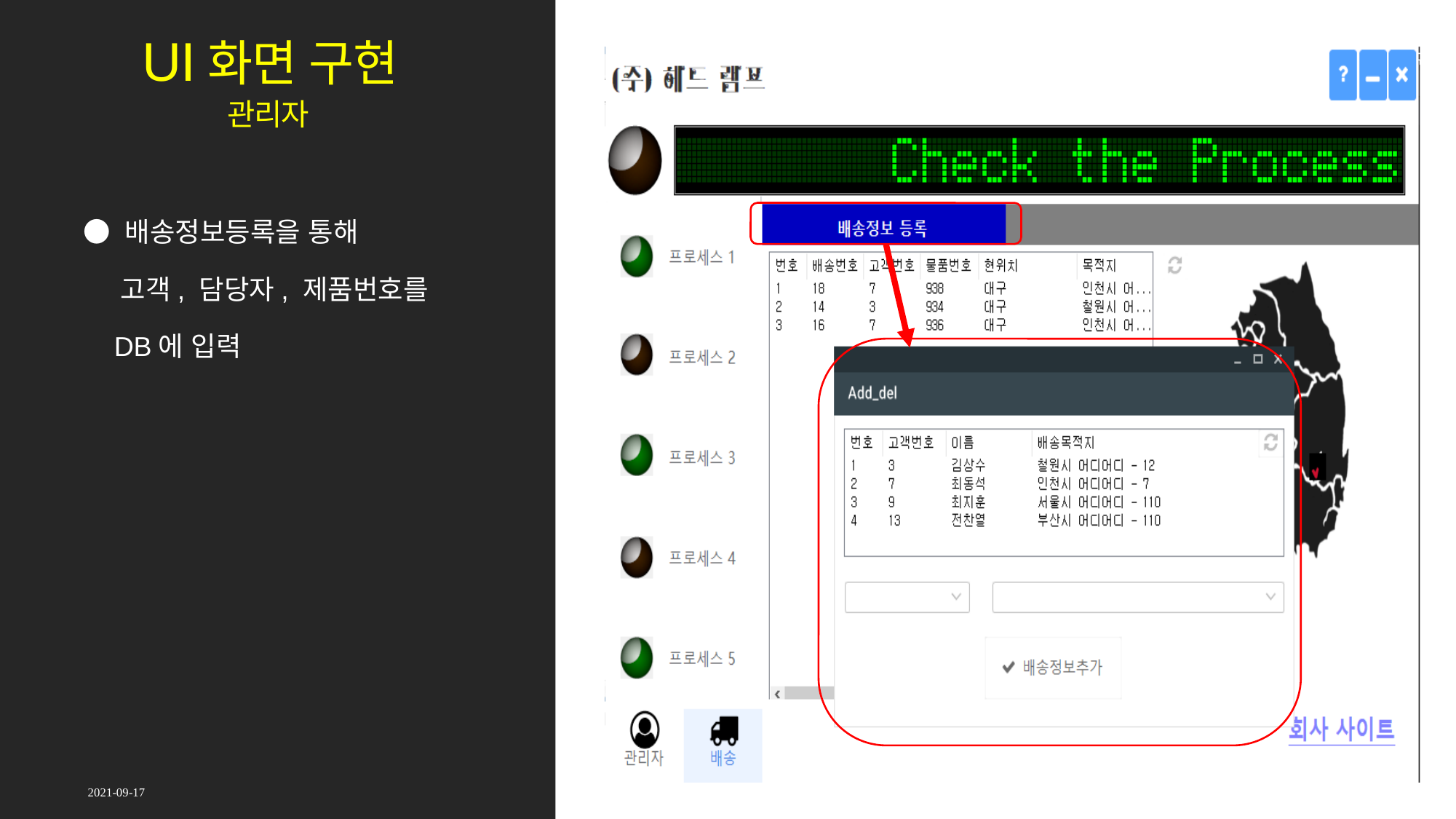

# UI화면 구현

관리자
● 배송정보등록을 통해
    고객, 담당자, 제품번호를
    DB에 입력

2021-09-17